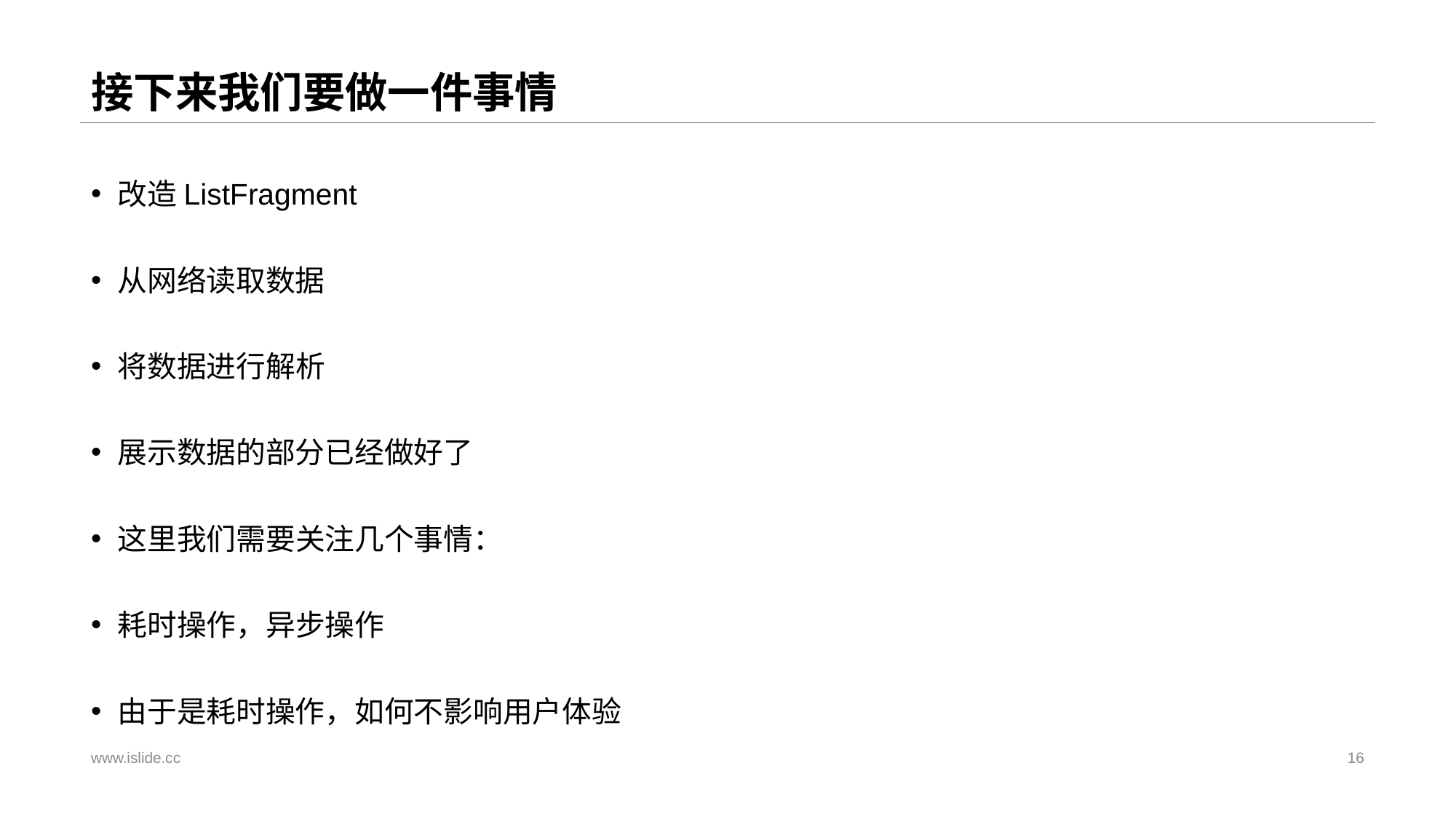

# 接下来我们要做一件事情
改造ListFragment
从网络读取数据
将数据进行解析
展示数据的部分已经做好了
这里我们需要关注几个事情：
耗时操作，异步操作
由于是耗时操作，如何不影响用户体验
www.islide.cc
16